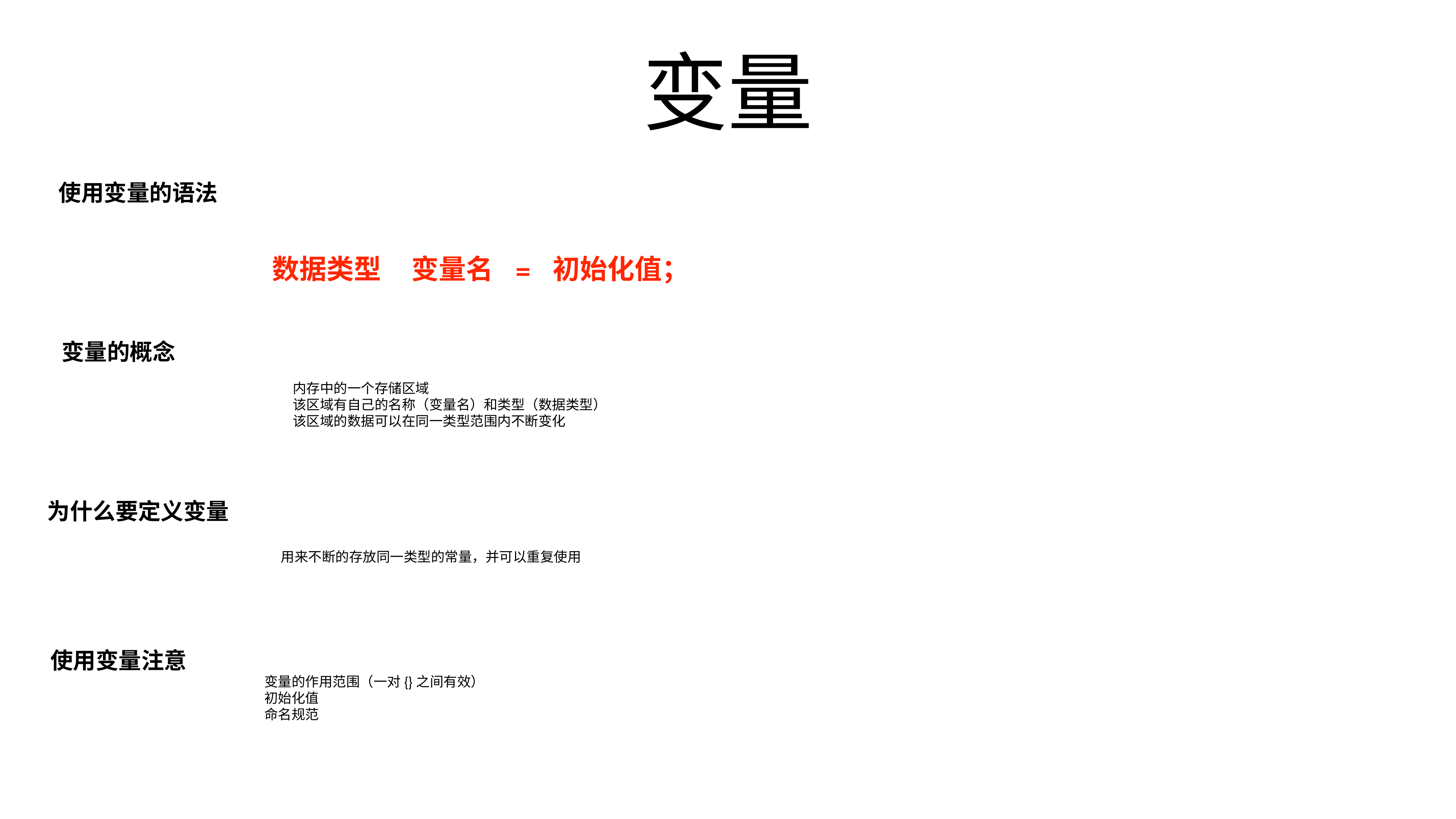

# 变量
使用变量的语法
数据类型    变量名  =  初始化值；
变量的概念
内存中的一个存储区域
该区域有自己的名称（变量名）和类型（数据类型）
该区域的数据可以在同一类型范围内不断变化

为什么要定义变量
用来不断的存放同一类型的常量，并可以重复使用
使用变量注意
变量的作用范围（一对{}之间有效）
初始化值
命名规范